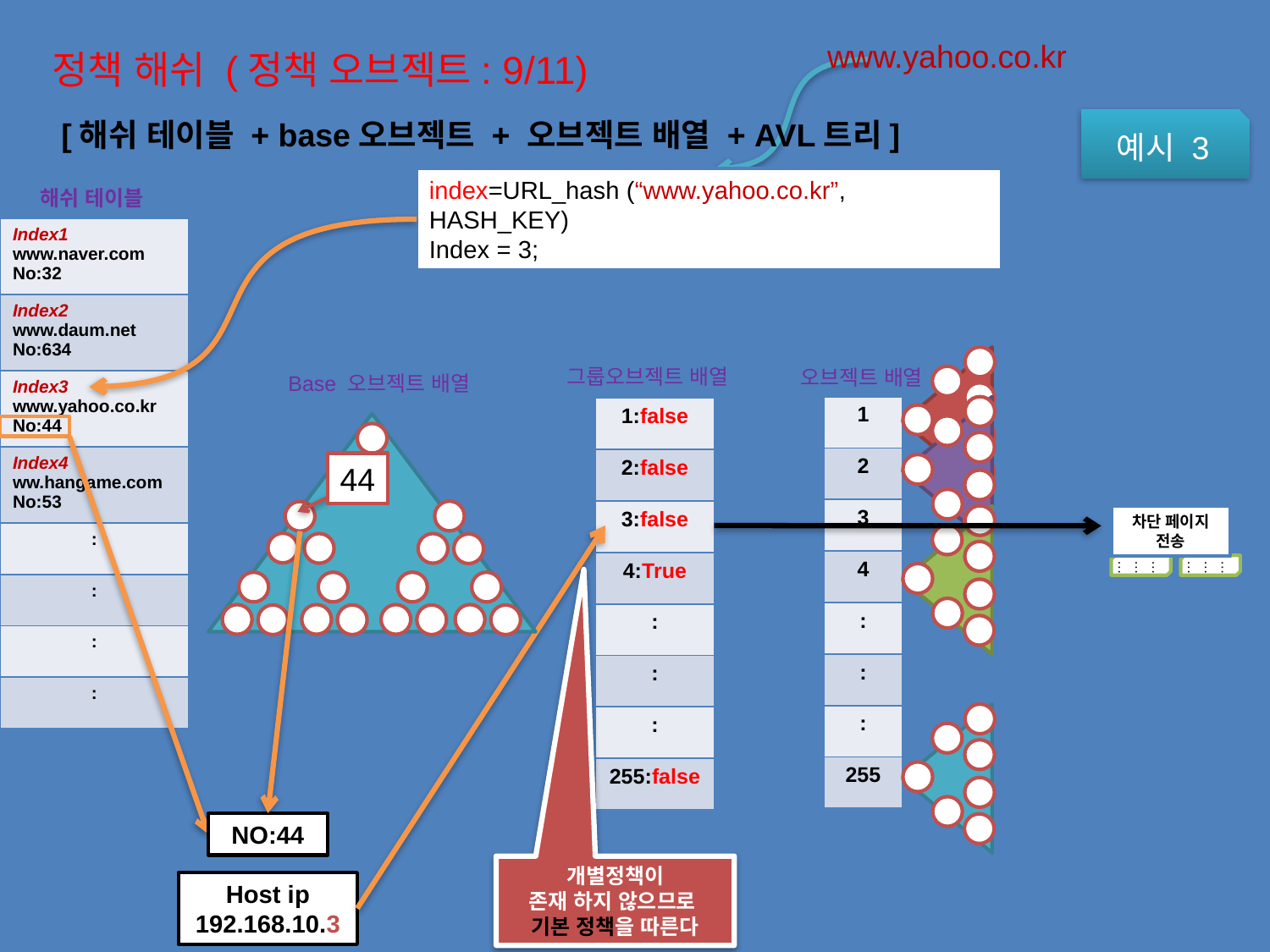

www.yahoo.co.kr
정책 해쉬 (정책 오브젝트: 9/11)
[해쉬 테이블 + base오브젝트 + 오브젝트 배열 + AVL트리]
예시 3
index=URL_hash (“www.yahoo.co.kr”, HASH_KEY)
Index = 3;
해쉬 테이블
| Index1 www.naver.com No:32 |
| --- |
| Index2 www.daum.net No:634 |
| Index3 www.yahoo.co.kr No:44 |
| Index4 ww.hangame.com No:53 |
| : |
| : |
| : |
| : |

그룹오브젝트 배열
오브젝트 배열
Base 오브젝트 배열
| 1 |
| --- |
| 2 |
| 3 |
| 4 |
| : |
| : |
| : |
| 255 |

| 1:false |
| --- |
| 2:false |
| 3:false |
| 4:True |
| : |
| : |
| : |
| 255:false |

44

차단 페이지 전송
………
………

NO:44
개별정책이
존재 하지 않으므로
기본 정책을 따른다
Host ip
192.168.10.3